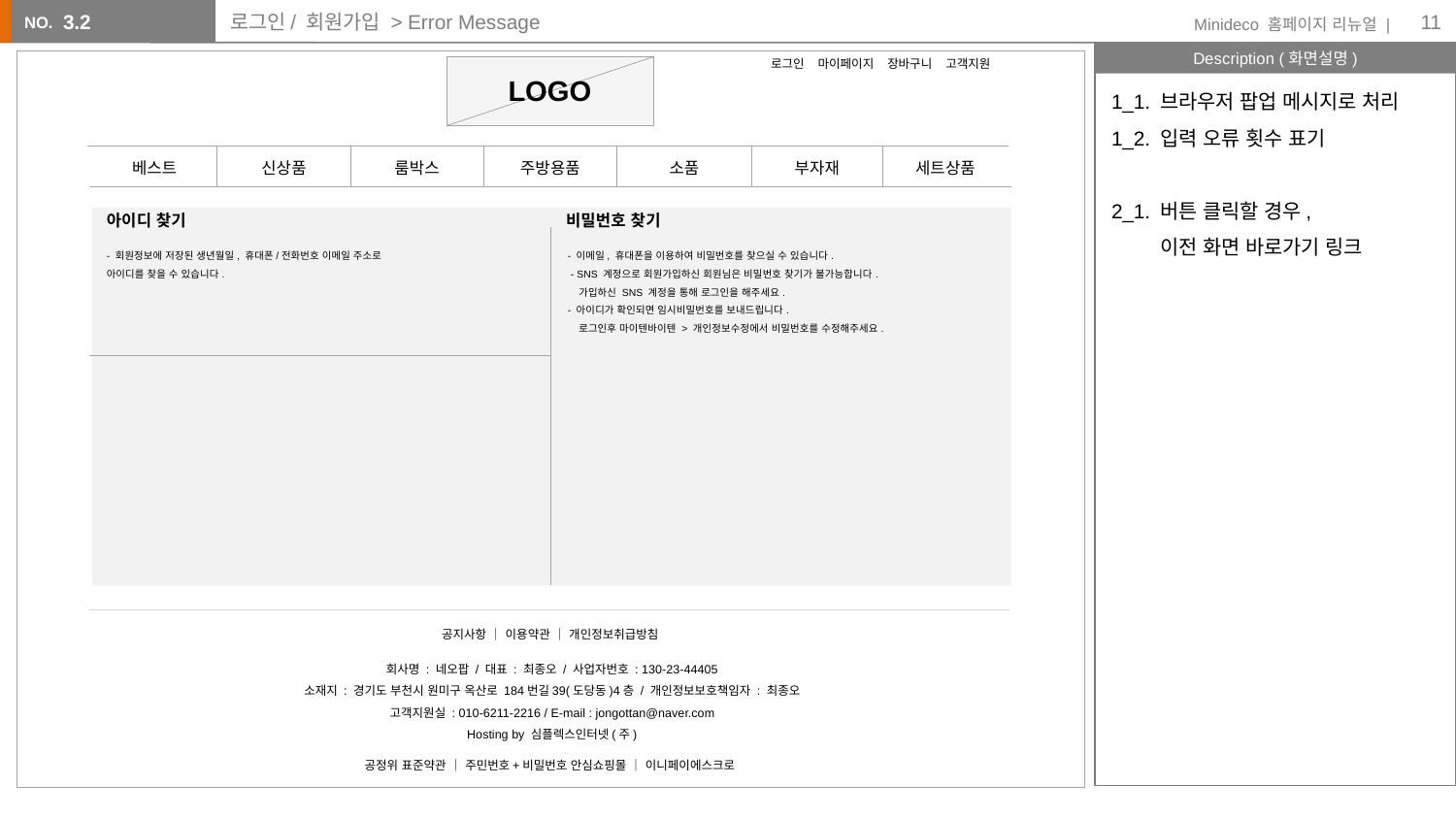

11
2
1
# 로그인/ 회원가입 > Error Message
3.2
로그인    마이페이지    장바구니    고객지원

`
LOGO
1_1. 브라우저 팝업 메시지로 처리
1_2. 입력 오류 횟수 표기

2_1. 버튼 클릭할 경우,
        이전 화면 바로가기 링크

베스트
룸박스
세트상품
신상품
주방용품
소품
부자재

아이디 찾기
비밀번호 찾기
- 이메일, 휴대폰을 이용하여 비밀번호를 찾으실 수 있습니다.
 - SNS 계정으로 회원가입하신 회원님은 비밀번호 찾기가 불가능합니다.
   가입하신 SNS 계정을 통해 로그인을 해주세요.
- 아이디가 확인되면 임시비밀번호를 보내드립니다.
   로그인후 마이텐바이텐 > 개인정보수정에서 비밀번호를 수정해주세요.
- 회원정보에 저장된 생년월일, 휴대폰/전화번호 이메일 주소로
아이디를 찾을 수 있습니다.
공지사항 │ 이용약관 │ 개인정보취급방침
회사명 : 네오팝 / 대표 : 최종오 / 사업자번호 : 130-23-44405
소재지 : 경기도 부천시 원미구 옥산로 184번길39(도당동)4층 / 개인정보보호책임자 : 최종오
고객지원실 : 010-6211-2216 / E-mail : jongottan@naver.com
Hosting by 심플렉스인터넷(주)
공정위 표준약관 │ 주민번호+비밀번호 안심쇼핑몰 │ 이니페이에스크로